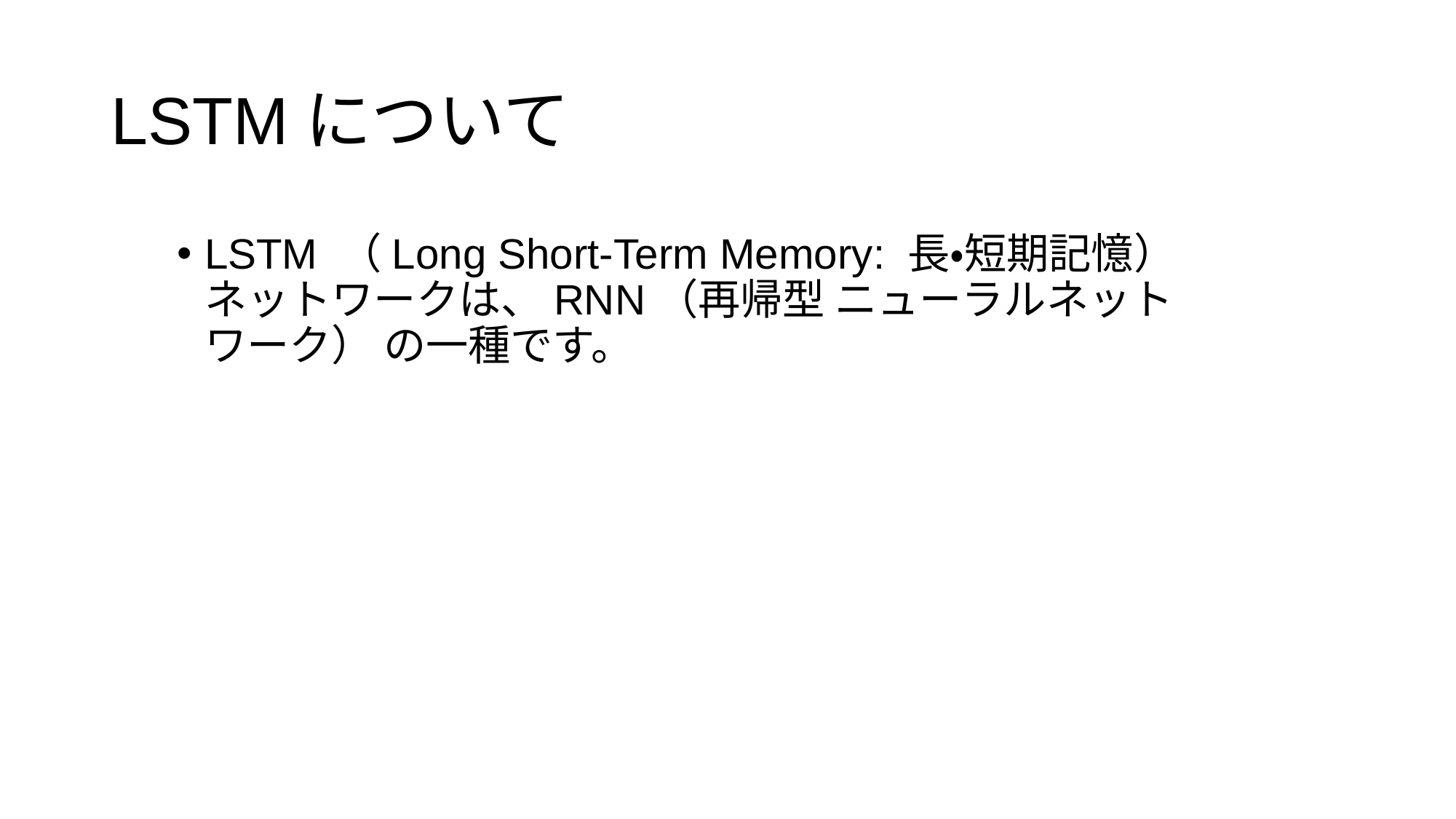

# LSTMについて
LSTM （Long Short-Term Memory: 長・短期記憶）ネットワークは、RNN（再帰型 ニューラルネットワーク） の一種です。